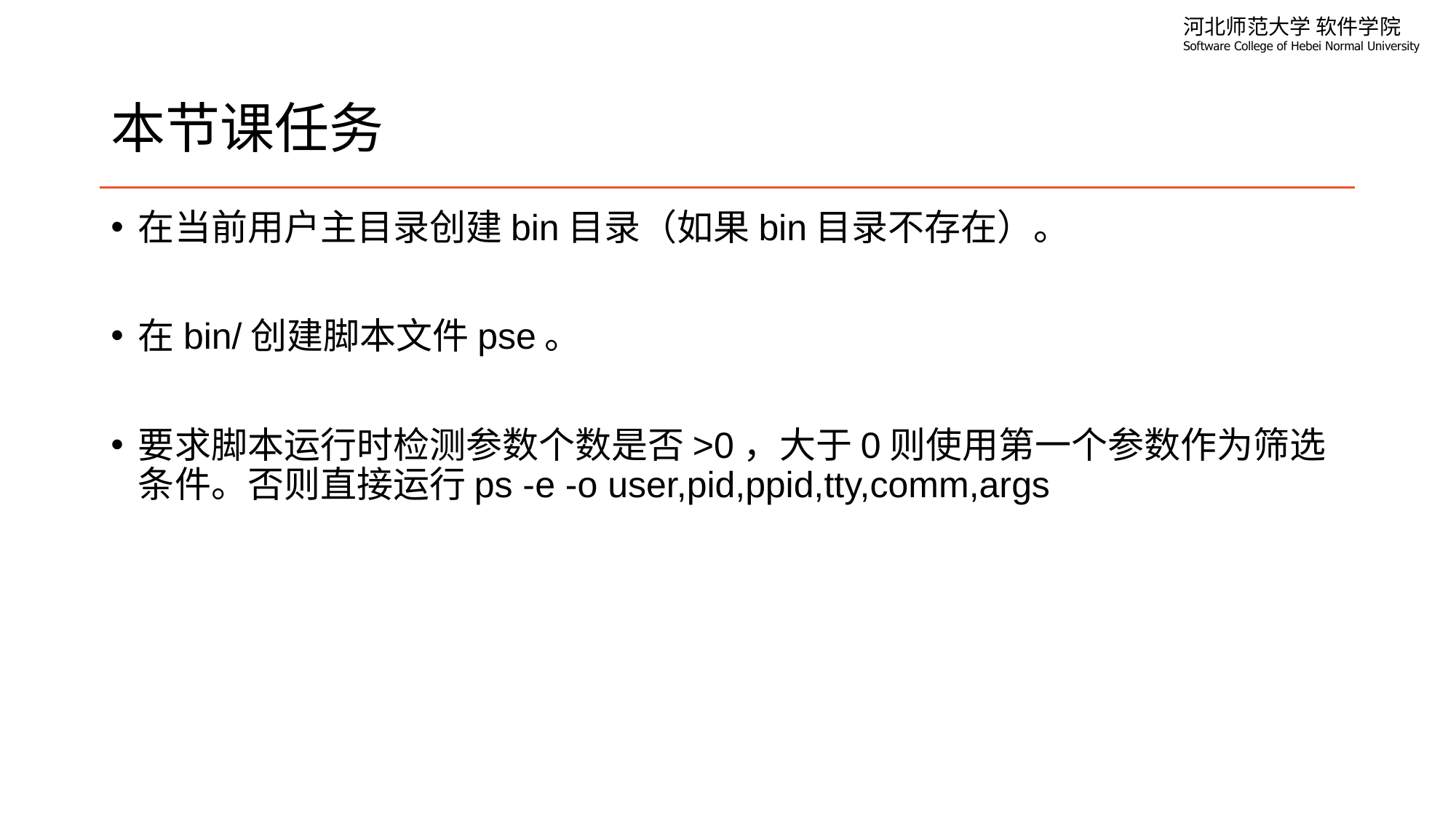

# 本节课任务
在当前用户主目录创建bin目录（如果bin目录不存在）。

在bin/创建脚本文件pse。

要求脚本运行时检测参数个数是否>0，大于0则使用第一个参数作为筛选条件。否则直接运行ps -e -o user,pid,ppid,tty,comm,args